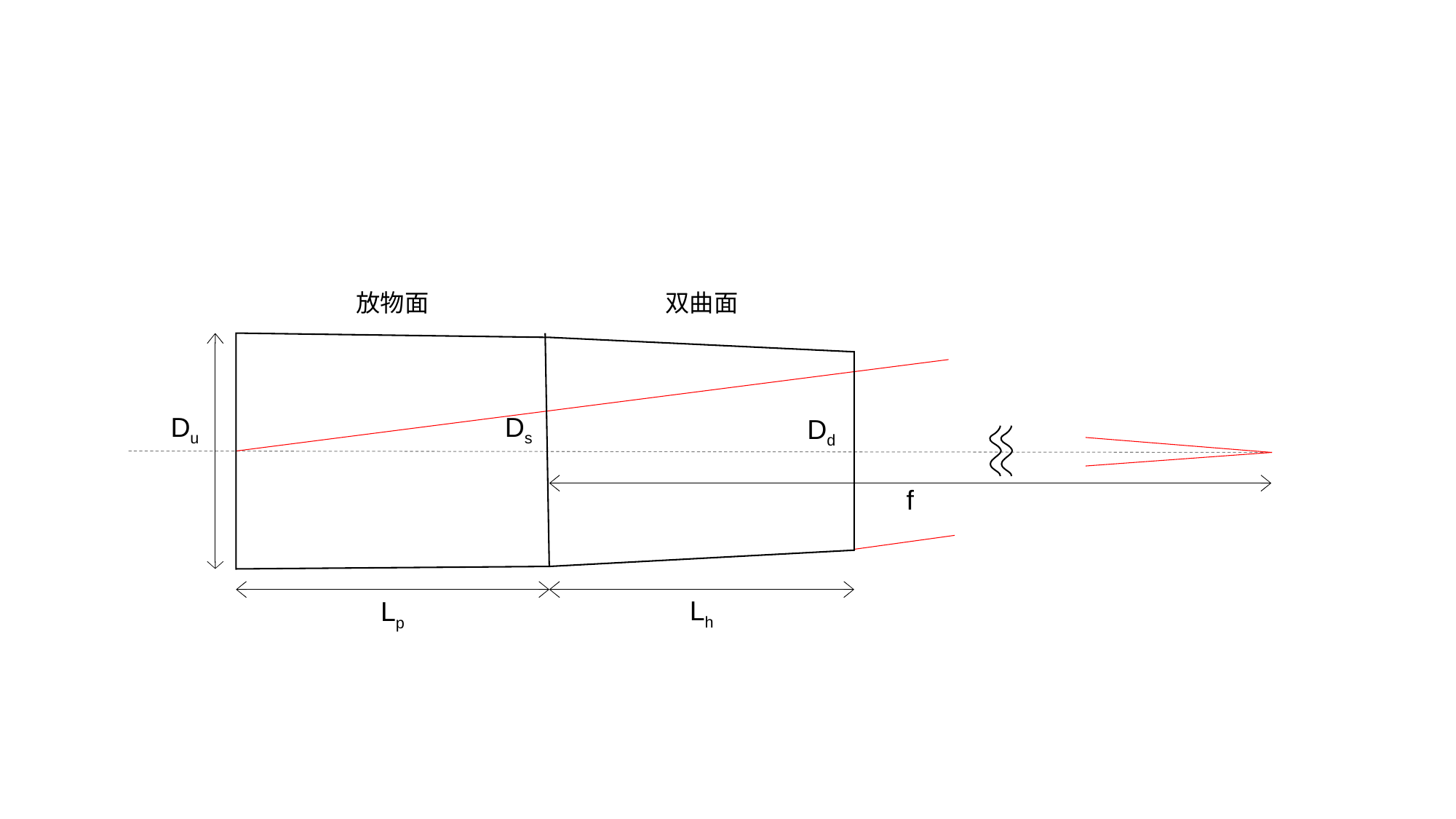

放物面
双曲面
Du
Ds
Dd

f
Lh
Lp